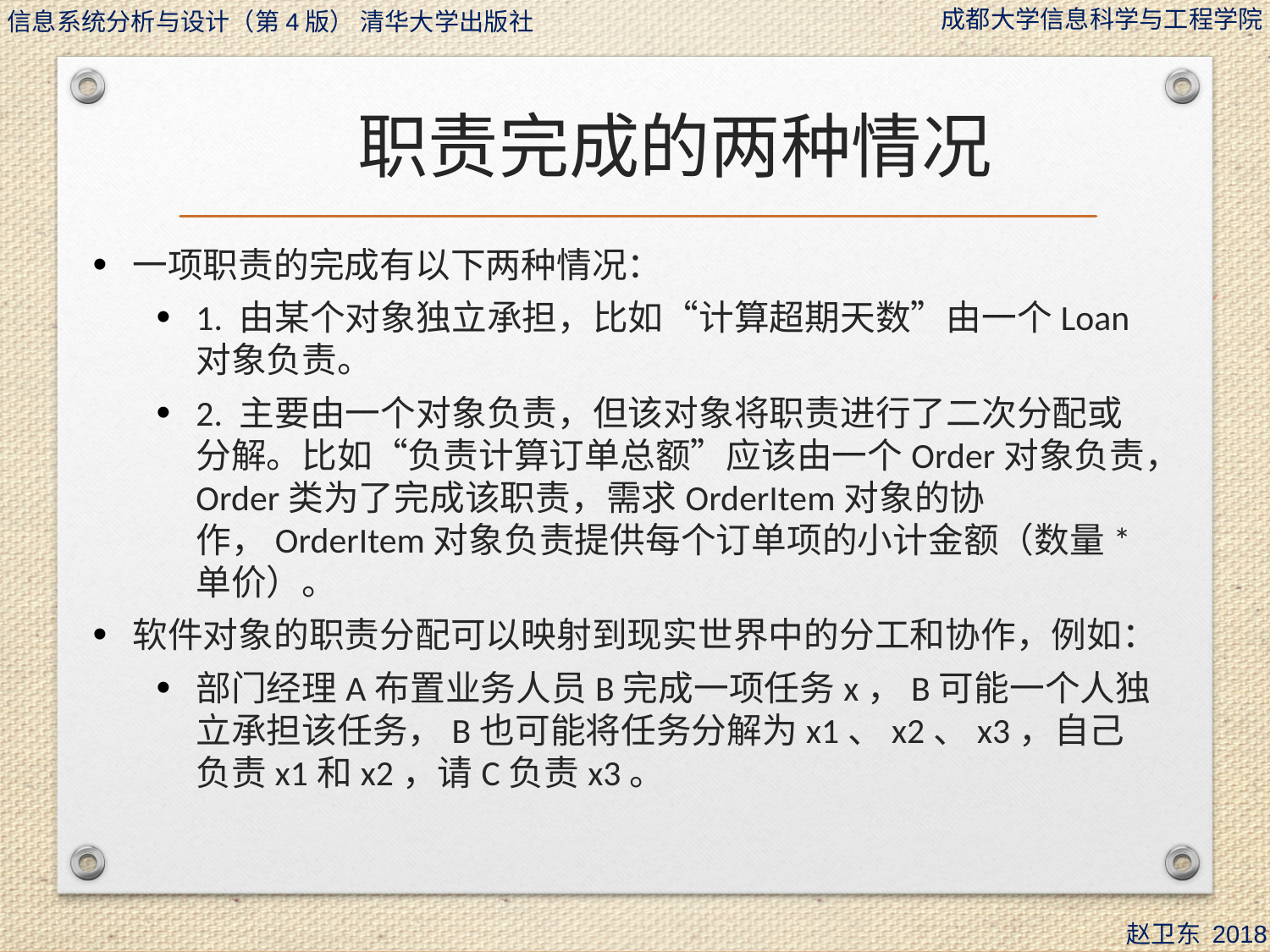

# 职责完成的两种情况
一项职责的完成有以下两种情况：
1. 由某个对象独立承担，比如“计算超期天数”由一个Loan对象负责。
2. 主要由一个对象负责，但该对象将职责进行了二次分配或分解。比如“负责计算订单总额”应该由一个Order对象负责，Order类为了完成该职责，需求OrderItem对象的协作，OrderItem对象负责提供每个订单项的小计金额（数量*单价）。
软件对象的职责分配可以映射到现实世界中的分工和协作，例如：
部门经理A布置业务人员B完成一项任务x，B可能一个人独立承担该任务，B也可能将任务分解为x1、x2、x3，自己负责x1和x2，请C负责x3。